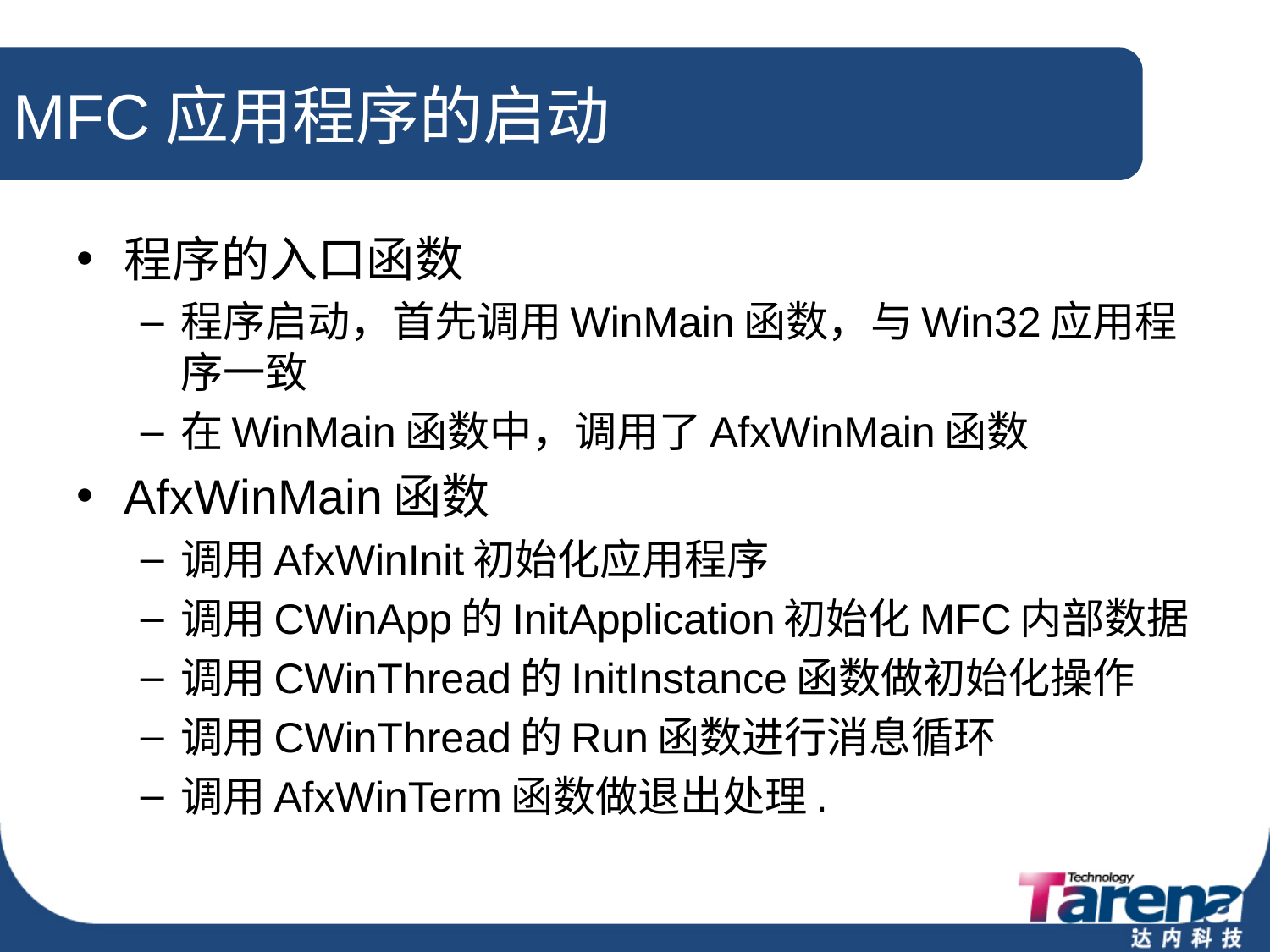

# MFC应用程序的启动
程序的入口函数
程序启动，首先调用WinMain函数，与Win32应用程序一致
在WinMain函数中，调用了AfxWinMain函数
AfxWinMain函数
调用AfxWinInit初始化应用程序
调用CWinApp的InitApplication初始化MFC内部数据
调用CWinThread的InitInstance函数做初始化操作
调用CWinThread的Run函数进行消息循环
调用AfxWinTerm函数做退出处理.